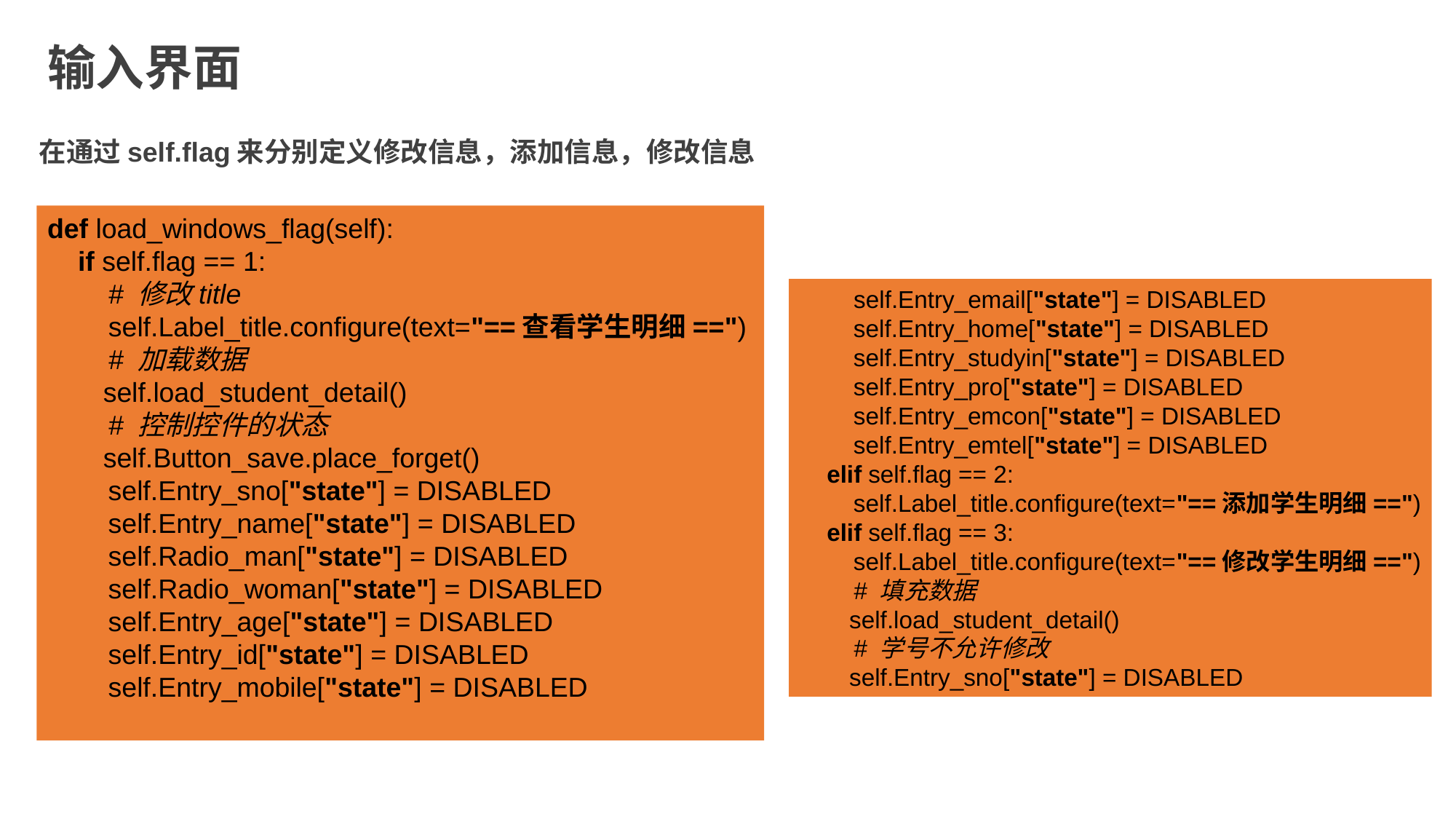

输入界面
在通过self.flag来分别定义修改信息，添加信息，修改信息
def load_windows_flag(self):
    if self.flag == 1:
        # 修改title
        self.Label_title.configure(text="==查看学生明细==")
        # 加载数据
        self.load_student_detail()
        # 控制控件的状态
        self.Button_save.place_forget()
        self.Entry_sno["state"] = DISABLED
        self.Entry_name["state"] = DISABLED
        self.Radio_man["state"] = DISABLED
        self.Radio_woman["state"] = DISABLED
        self.Entry_age["state"] = DISABLED
        self.Entry_id["state"] = DISABLED
        self.Entry_mobile["state"] = DISABLED
        self.Entry_email["state"] = DISABLED
        self.Entry_home["state"] = DISABLED
        self.Entry_studyin["state"] = DISABLED
        self.Entry_pro["state"] = DISABLED
        self.Entry_emcon["state"] = DISABLED
        self.Entry_emtel["state"] = DISABLED
    elif self.flag == 2:
        self.Label_title.configure(text="==添加学生明细==")
    elif self.flag == 3:
        self.Label_title.configure(text="==修改学生明细==")
        # 填充数据
        self.load_student_detail()
        # 学号不允许修改
        self.Entry_sno["state"] = DISABLED